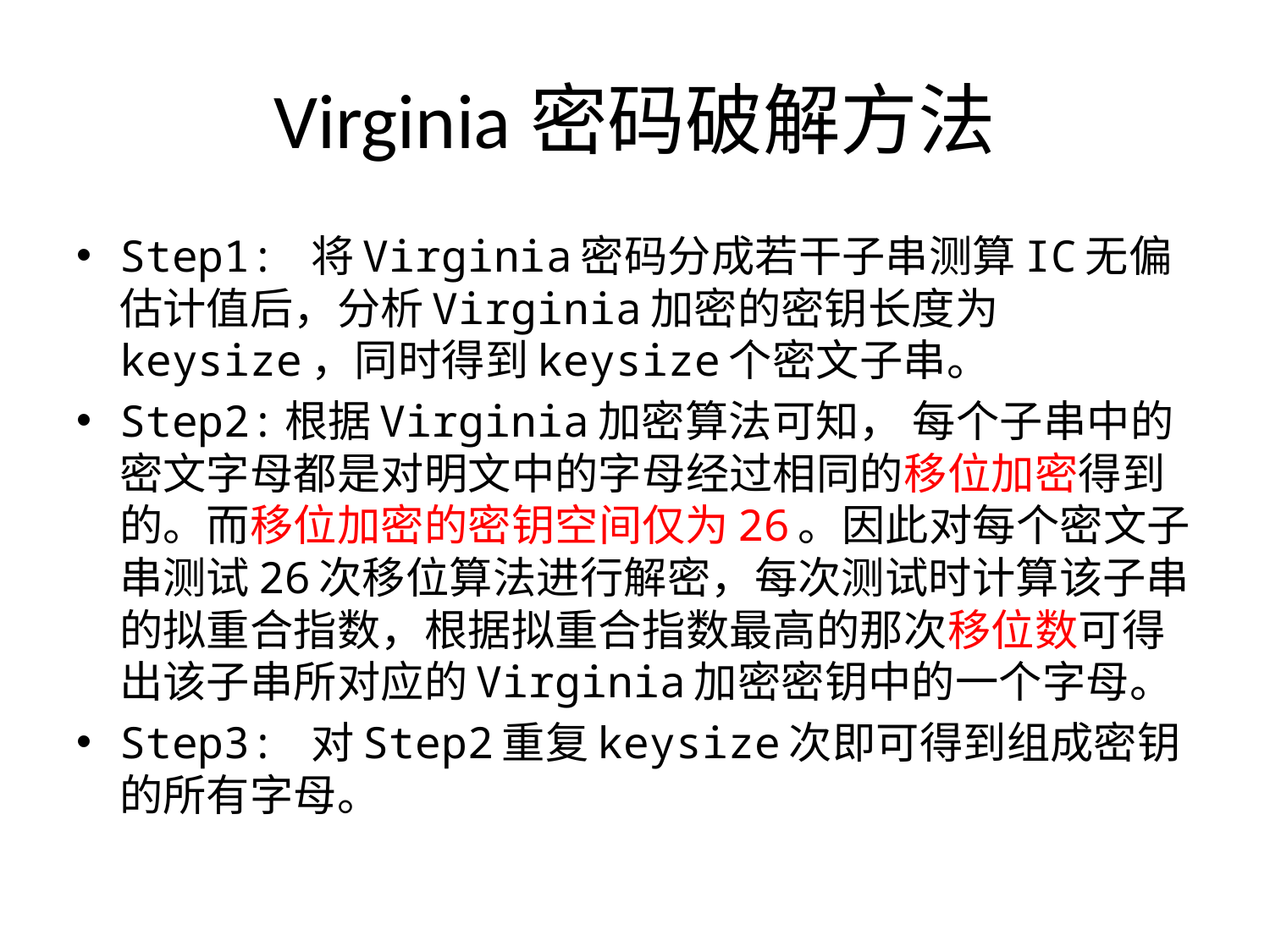

# Virginia密码破解方法
Step1: 将Virginia密码分成若干子串测算IC无偏估计值后，分析Virginia加密的密钥长度为keysize，同时得到keysize个密文子串。
Step2:根据Virginia加密算法可知， 每个子串中的密文字母都是对明文中的字母经过相同的移位加密得到的。而移位加密的密钥空间仅为26。因此对每个密文子串测试26次移位算法进行解密，每次测试时计算该子串的拟重合指数，根据拟重合指数最高的那次移位数可得出该子串所对应的Virginia加密密钥中的一个字母。
Step3: 对Step2重复keysize次即可得到组成密钥的所有字母。